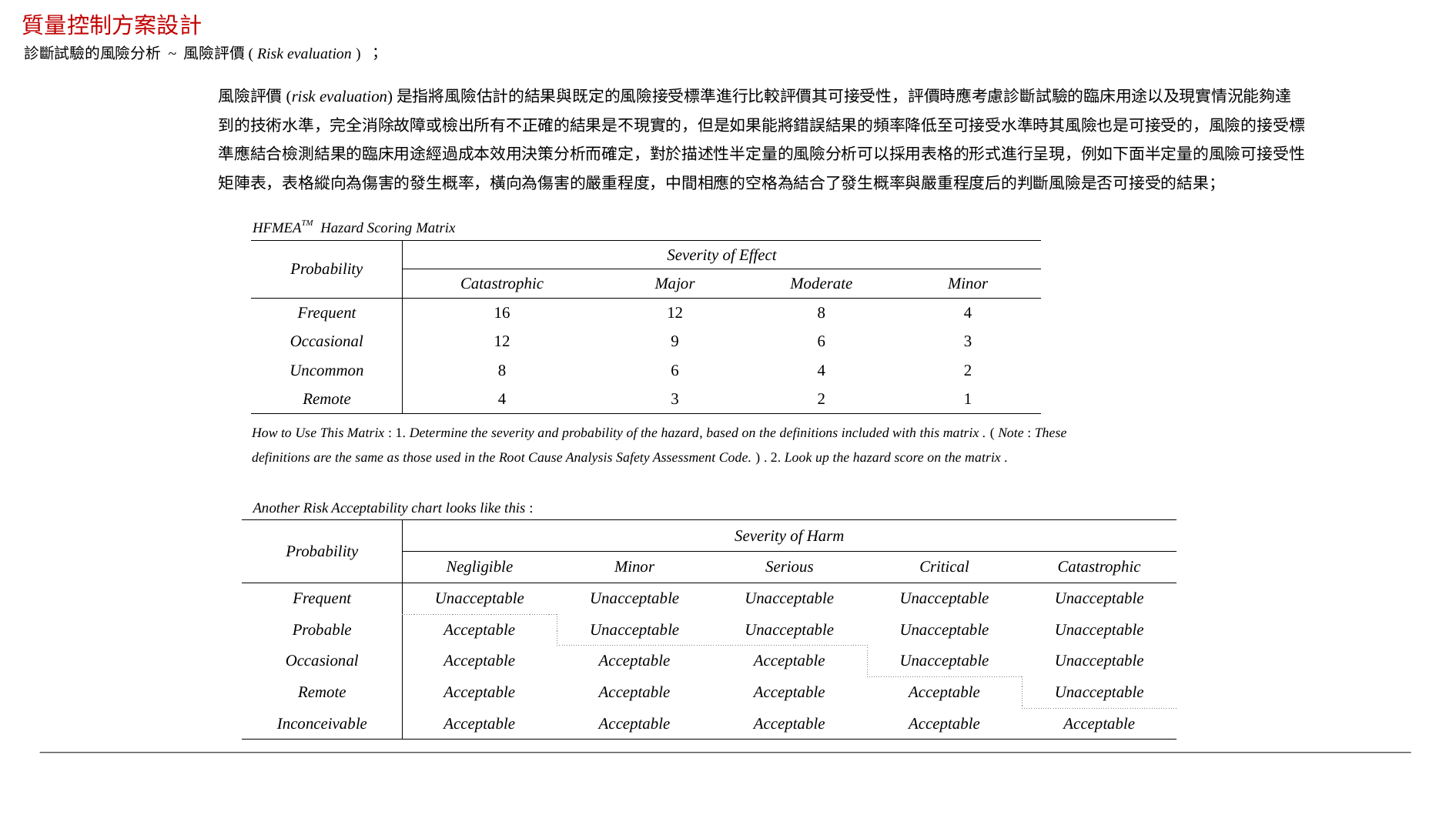

質量控制方案設計
診斷試驗的風險分析 ~ 風險評價( Risk evaluation ) ；
風險評價(risk evaluation)是指將風險估計的結果與既定的風險接受標準進行比較評價其可接受性，評價時應考慮診斷試驗的臨床用途以及現實情況能夠達到的技術水準，完全消除故障或檢出所有不正確的結果是不現實的，但是如果能將錯誤結果的頻率降低至可接受水準時其風險也是可接受的，風險的接受標準應結合檢測結果的臨床用途經過成本效用決策分析而確定，對於描述性半定量的風險分析可以採用表格的形式進行呈現，例如下面半定量的風險可接受性矩陣表，表格縱向為傷害的發生概率，橫向為傷害的嚴重程度，中間相應的空格為結合了發生概率與嚴重程度后的判斷風險是否可接受的結果；
HFMEATM  Hazard Scoring Matrix
| Probability | Severity of Effect |  |  |  |
| --- | --- | --- | --- | --- |
|  | Catastrophic | Major | Moderate | Minor |
| Frequent | 16 | 12 | 8 | 4 |
| Occasional | 12 | 9 | 6 | 3 |
| Uncommon | 8 | 6 | 4 | 2 |
| Remote | 4 | 3 | 2 | 1 |
How to Use This Matrix : 1. Determine the severity and probability of the hazard, based on the definitions included with this matrix . ( Note : These definitions are the same as those used in the Root Cause Analysis Safety Assessment Code. ) . 2. Look up the hazard score on the matrix .
Another Risk Acceptability chart looks like this :
| Probability | Severity of Harm |  |  |  |  |
| --- | --- | --- | --- | --- | --- |
|  | Negligible | Minor | Serious | Critical | Catastrophic |
| Frequent | Unacceptable | Unacceptable | Unacceptable | Unacceptable | Unacceptable |
| Probable | Acceptable | Unacceptable | Unacceptable | Unacceptable | Unacceptable |
| Occasional | Acceptable | Acceptable | Acceptable | Unacceptable | Unacceptable |
| Remote | Acceptable | Acceptable | Acceptable | Acceptable | Unacceptable |
| Inconceivable | Acceptable | Acceptable | Acceptable | Acceptable | Acceptable |